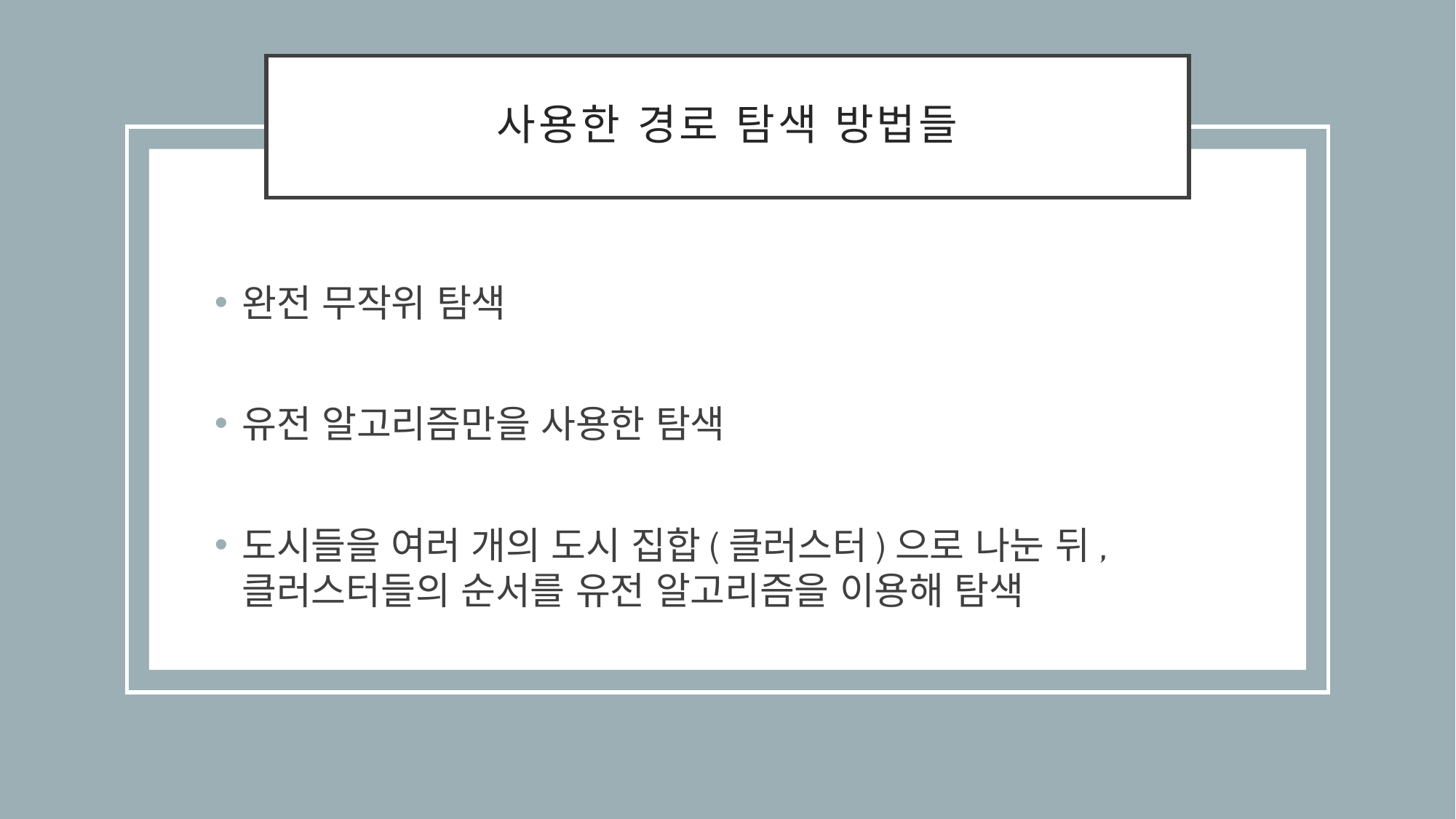

# 사용한 경로 탐색 방법들

완전 무작위 탐색

유전 알고리즘만을 사용한 탐색

도시들을 여러 개의 도시 집합(클러스터)으로 나눈 뒤, 클러스터들의 순서를 유전 알고리즘을 이용해 탐색